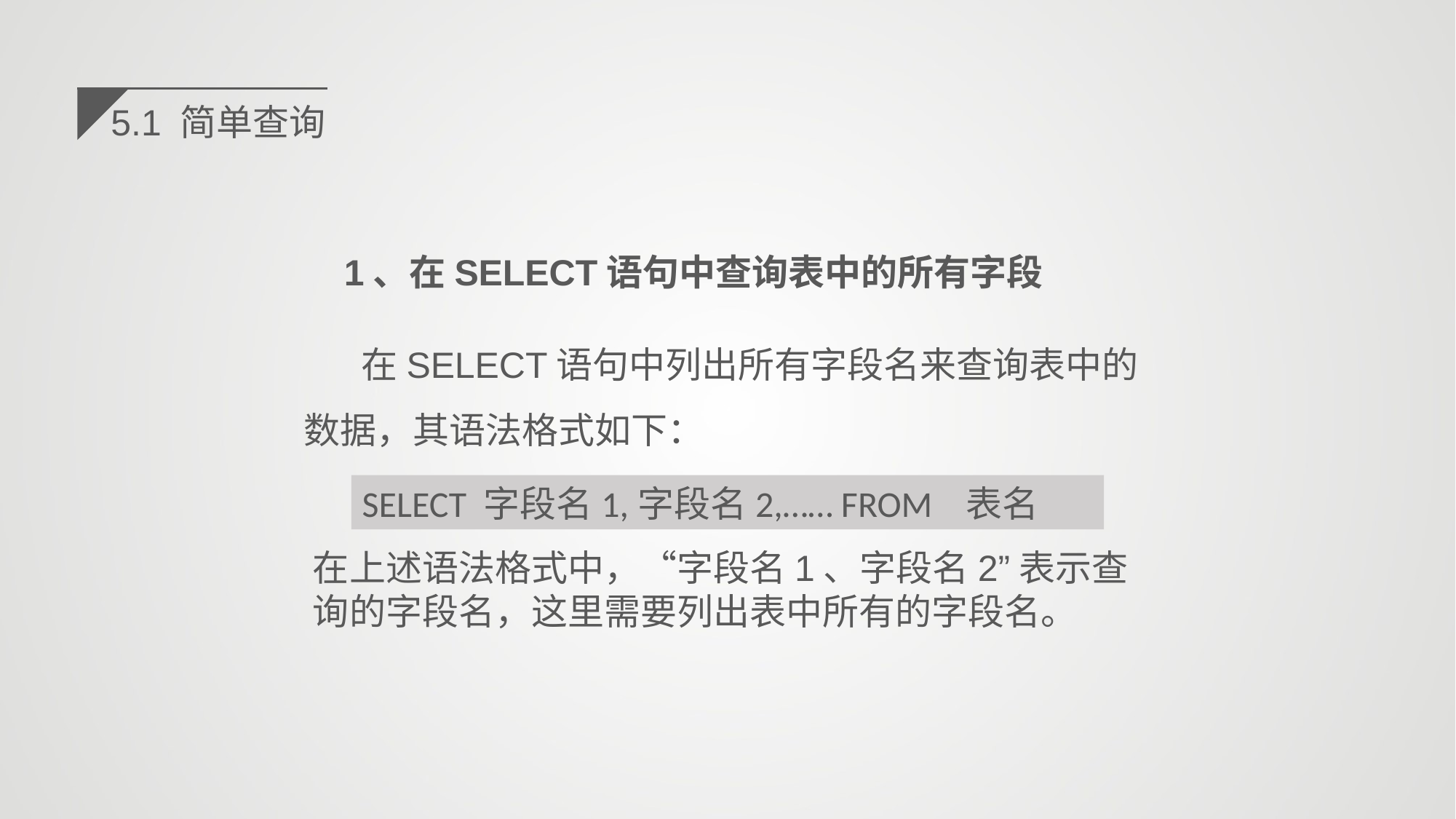

5.1 简单查询

    1、在SELECT语句中查询表中的所有字段
      在SELECT语句中列出所有字段名来查询表中的数据，其语法格式如下：
SELECT 字段名1,字段名2,…… FROM   表名
在上述语法格式中，“字段名1、字段名2”表示查询的字段名，这里需要列出表中所有的字段名。